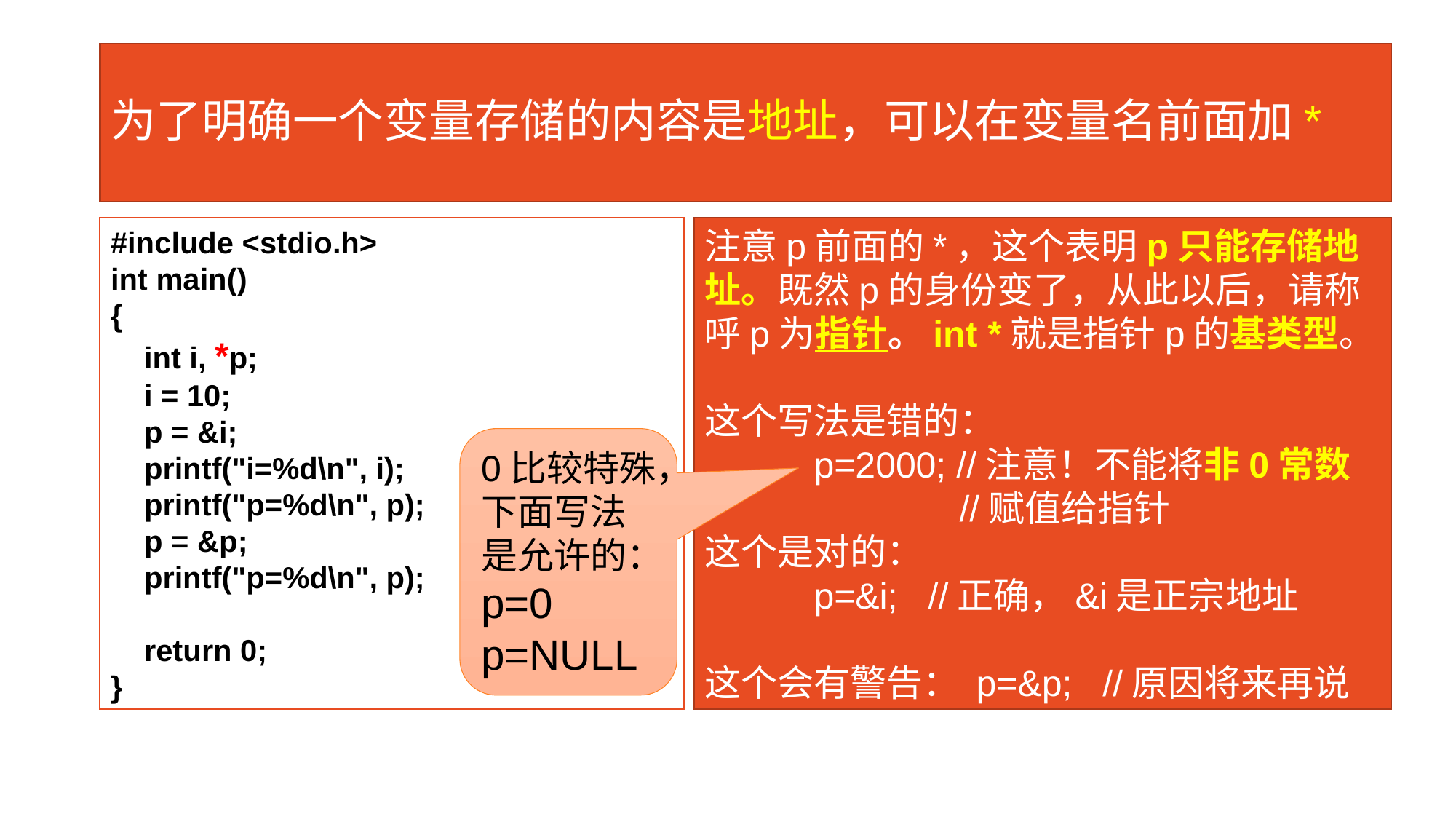

# 为了明确一个变量存储的内容是地址，可以在变量名前面加*

#include <stdio.h>
int main()
{
    int i, *p;
    i = 10;
    p = &i;
    printf("i=%d\n", i);
    printf("p=%d\n", p);
    p = &p;
    printf("p=%d\n", p);

    return 0;
}
注意p前面的*，这个表明p只能存储地址。既然p的身份变了，从此以后，请称呼p为指针。int *就是指针p的基类型。

这个写法是错的：
	p=2000; //注意！不能将非0常数
                         //赋值给指针
这个是对的：
	p=&i;   //正确，&i是正宗地址

这个会有警告： p=&p;   //原因将来再说
0比较特殊，下面写法是允许的：
p=0
p=NULL